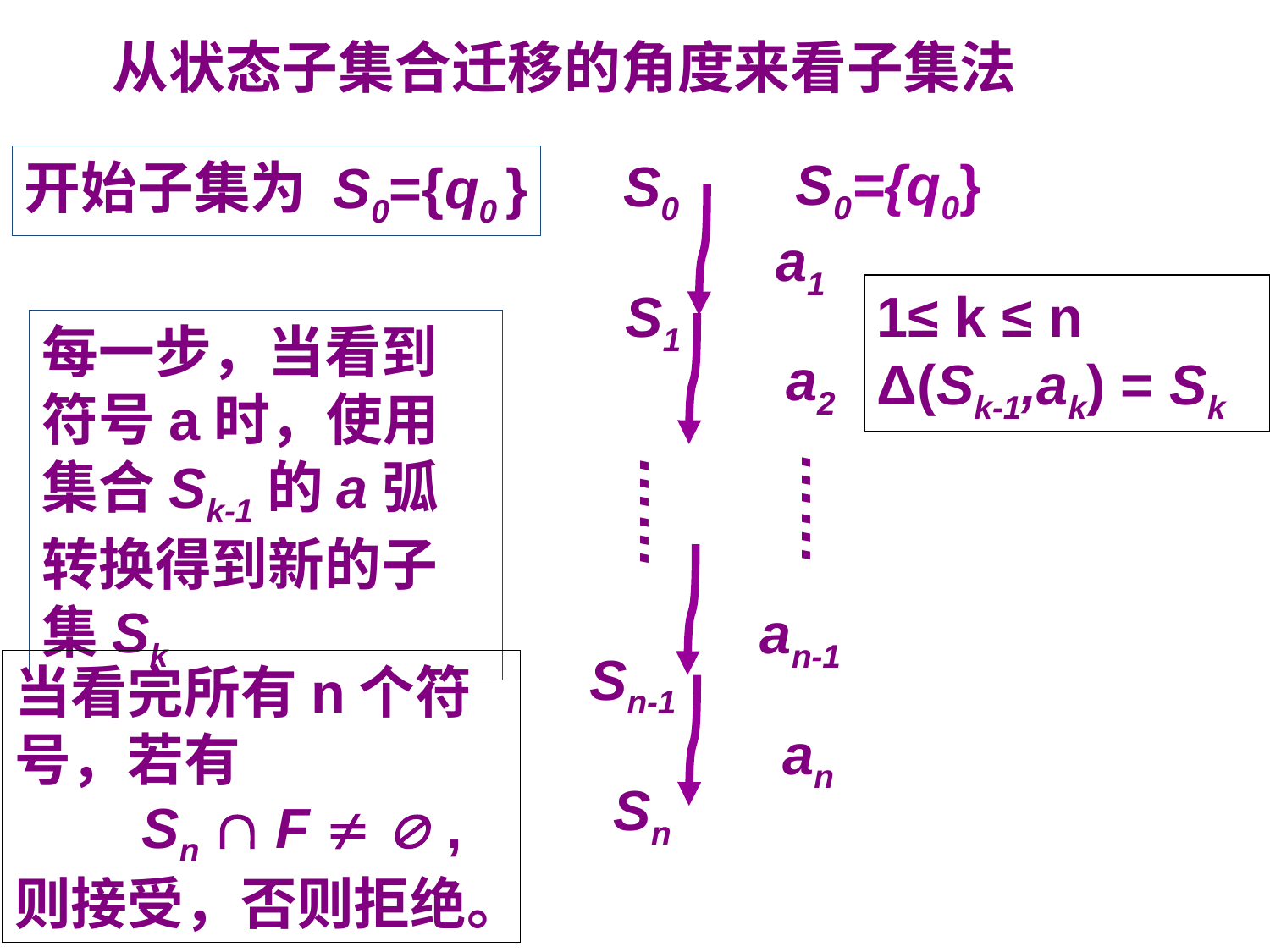

从状态子集合迁移的角度来看子集法
S0={q0}
S0
开始子集为 S0={q0 }
a1
S1
1≤ k ≤ n
Δ(Sk-1,ak) = Sk
每一步，当看到符号a时，使用集合Sk-1的a弧转换得到新的子集Sk
a2
……
……
an-1
Sn-1
an
Sn
当看完所有n个符号，若有
	Sn ∩ F ≠ ∅ ,
则接受，否则拒绝。